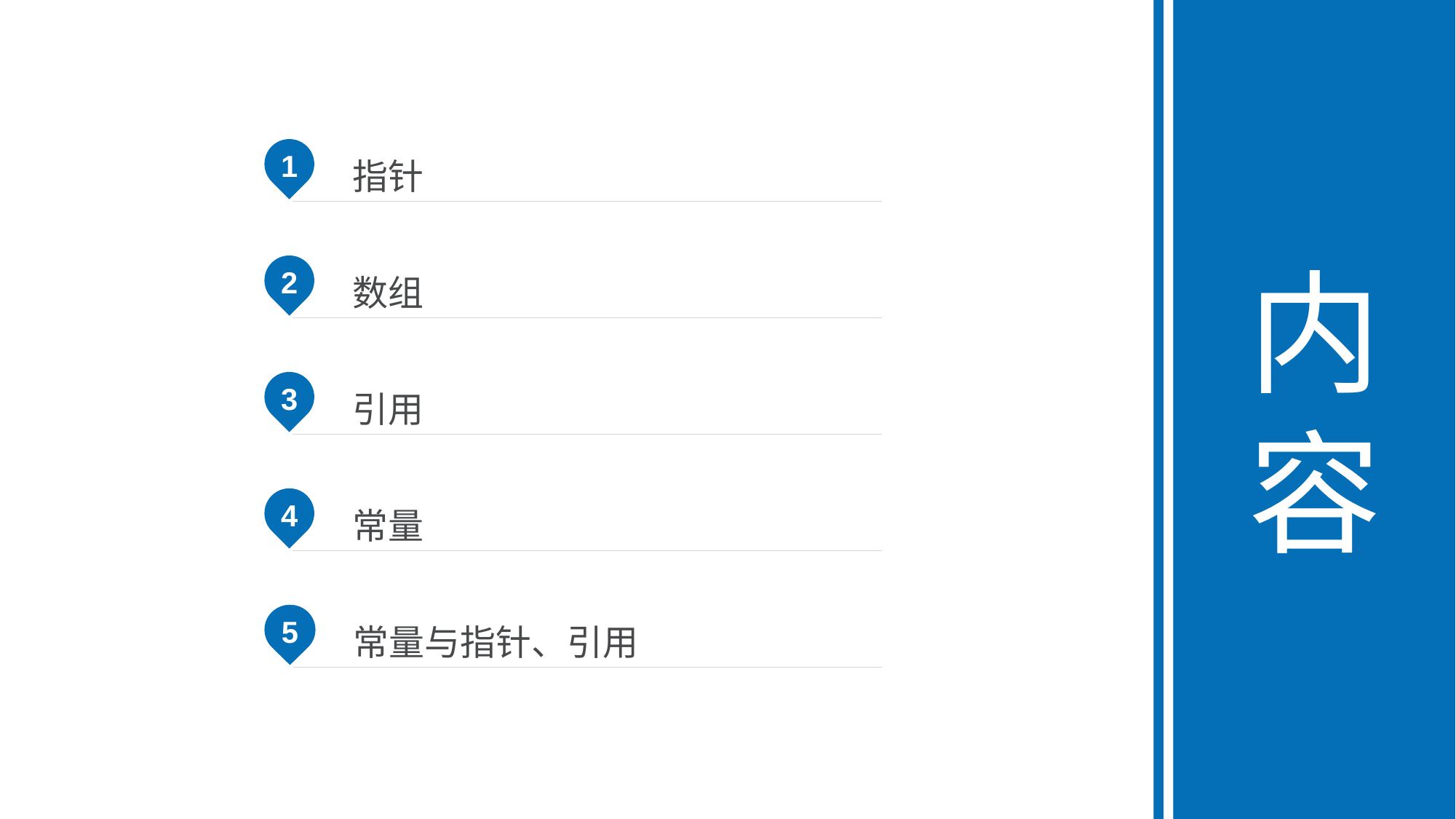

内容

1
指针
2
数组
3
引用
4
常量
5
常量与指针、引用